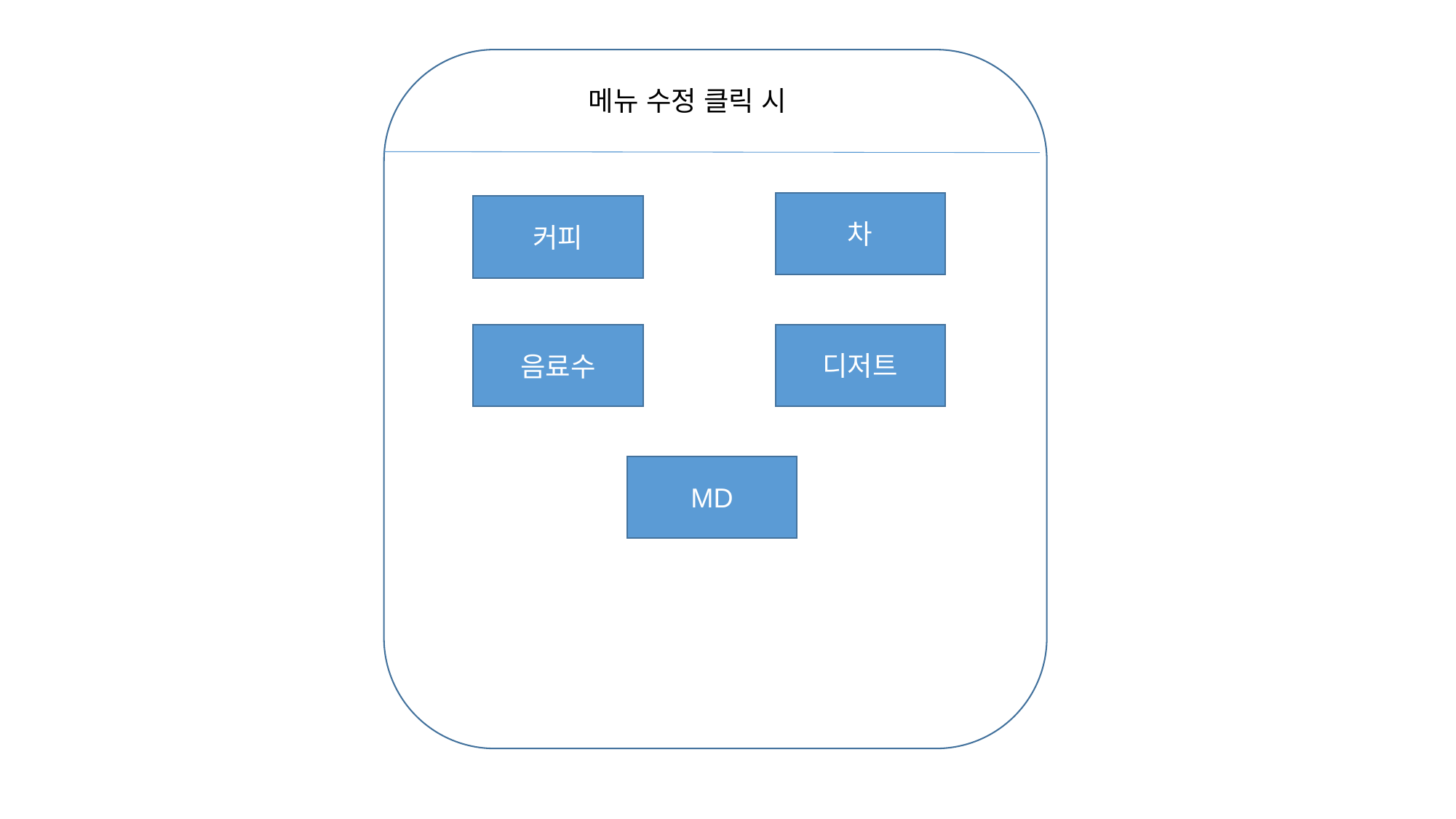

메뉴 수정 클릭 시
차
커피
디저트
음료수
MD